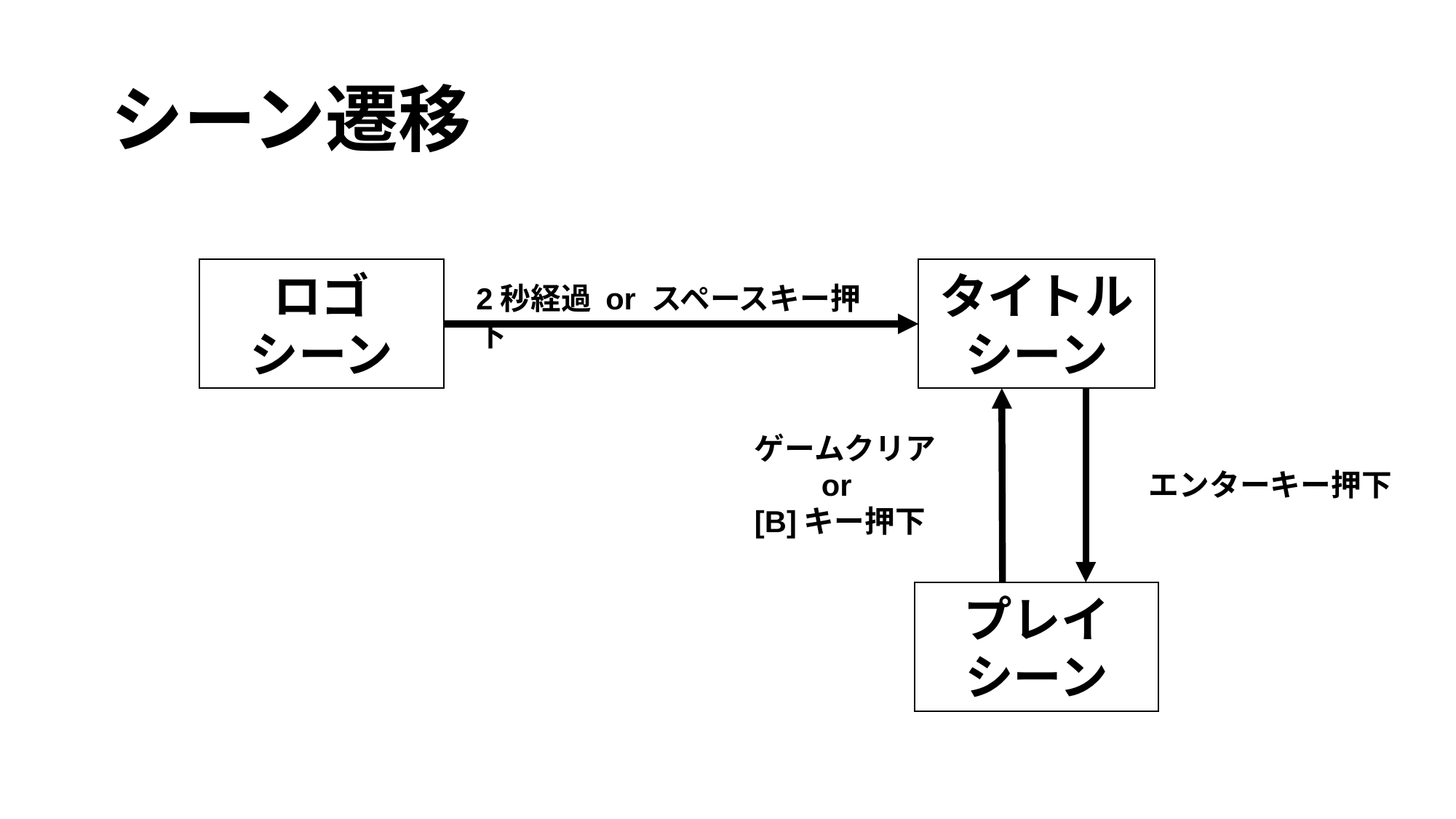

# シーン遷移
ロゴ
シーン
タイトルシーン
2秒経過 or スペースキー押下
ゲームクリア
        or
[B]キー押下
エンターキー押下
プレイ
シーン